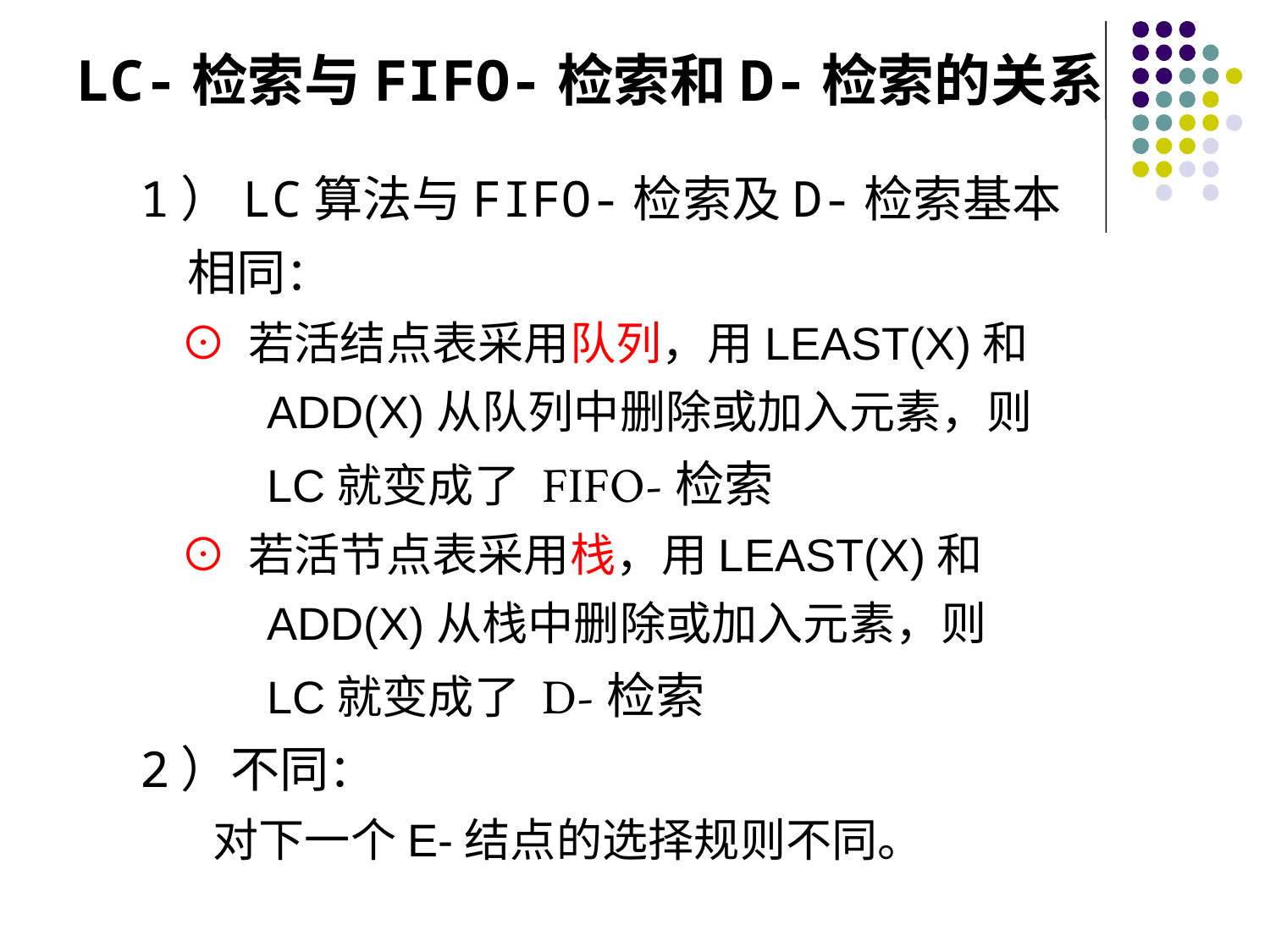

# LC-检索与FIFO-检索和D-检索的关系
1）LC算法与FIFO-检索及D-检索基本相同：
    ⊙ 若活结点表采用队列，用LEAST(X)和
          ADD(X)从队列中删除或加入元素，则
          LC就变成了 FIFO-检索
    ⊙ 若活节点表采用栈，用LEAST(X)和
          ADD(X)从栈中删除或加入元素，则
          LC就变成了 D-检索
2）不同：
      对下一个E-结点的选择规则不同。